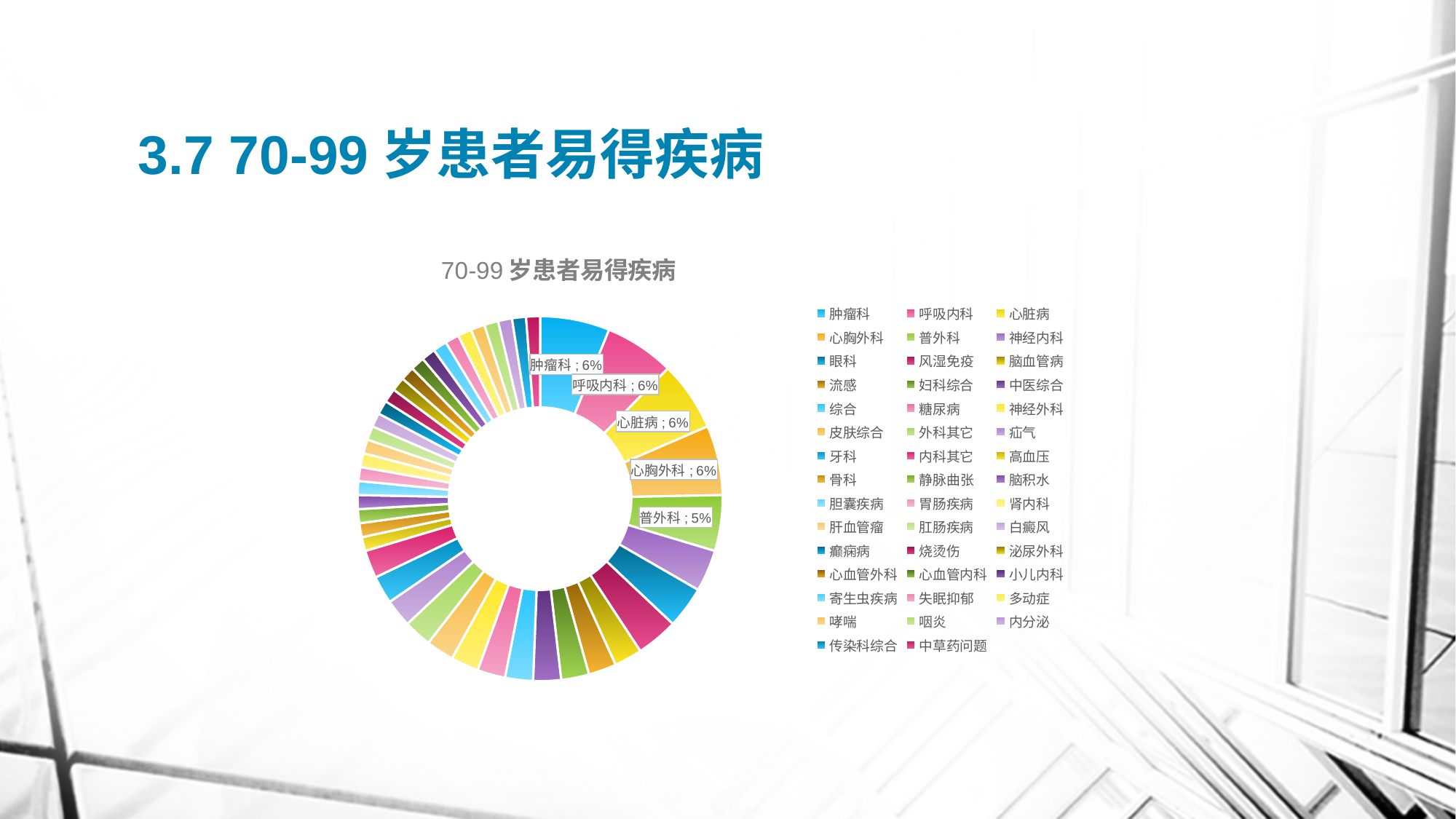

# 3.7 70-99岁患者易得疾病

### Chart: 70-99岁患者易得疾病

| Category |  |
|---|---|
| 肿瘤科 | 5.0 |
| 呼吸内科 | 5.0 |
| 心脏病 | 5.0 |
| 心胸外科 | 5.0 |
| 普外科 | 4.0 |
| 神经内科 | 3.0 |
| 眼科 | 3.0 |
| 风湿免疫 | 3.0 |
| 脑血管病 | 2.0 |
| 流感 | 2.0 |
| 妇科综合 | 2.0 |
| 中医综合 | 2.0 |
| 综合 | 2.0 |
| 糖尿病 | 2.0 |
| 神经外科 | 2.0 |
| 皮肤综合 | 2.0 |
| 外科其它 | 2.0 |
| 疝气 | 2.0 |
| 牙科 | 2.0 |
| 内科其它 | 2.0 |
| 高血压 | 1.0 |
| 骨科 | 1.0 |
| 静脉曲张 | 1.0 |
| 脑积水 | 1.0 |
| 胆囊疾病 | 1.0 |
| 胃肠疾病 | 1.0 |
| 肾内科 | 1.0 |
| 肝血管瘤 | 1.0 |
| 肛肠疾病 | 1.0 |
| 白癜风 | 1.0 |
| 癫痫病 | 1.0 |
| 烧烫伤 | 1.0 |
| 泌尿外科 | 1.0 |
| 心血管外科 | 1.0 |
| 心血管内科 | 1.0 |
| 小儿内科 | 1.0 |
| 寄生虫疾病 | 1.0 |
| 失眠抑郁 | 1.0 |
| 多动症 | 1.0 |
| 哮喘 | 1.0 |
| 咽炎 | 1.0 |
| 内分泌 | 1.0 |
| 传染科综合 | 1.0 |
| 中草药问题 | 1.0 |